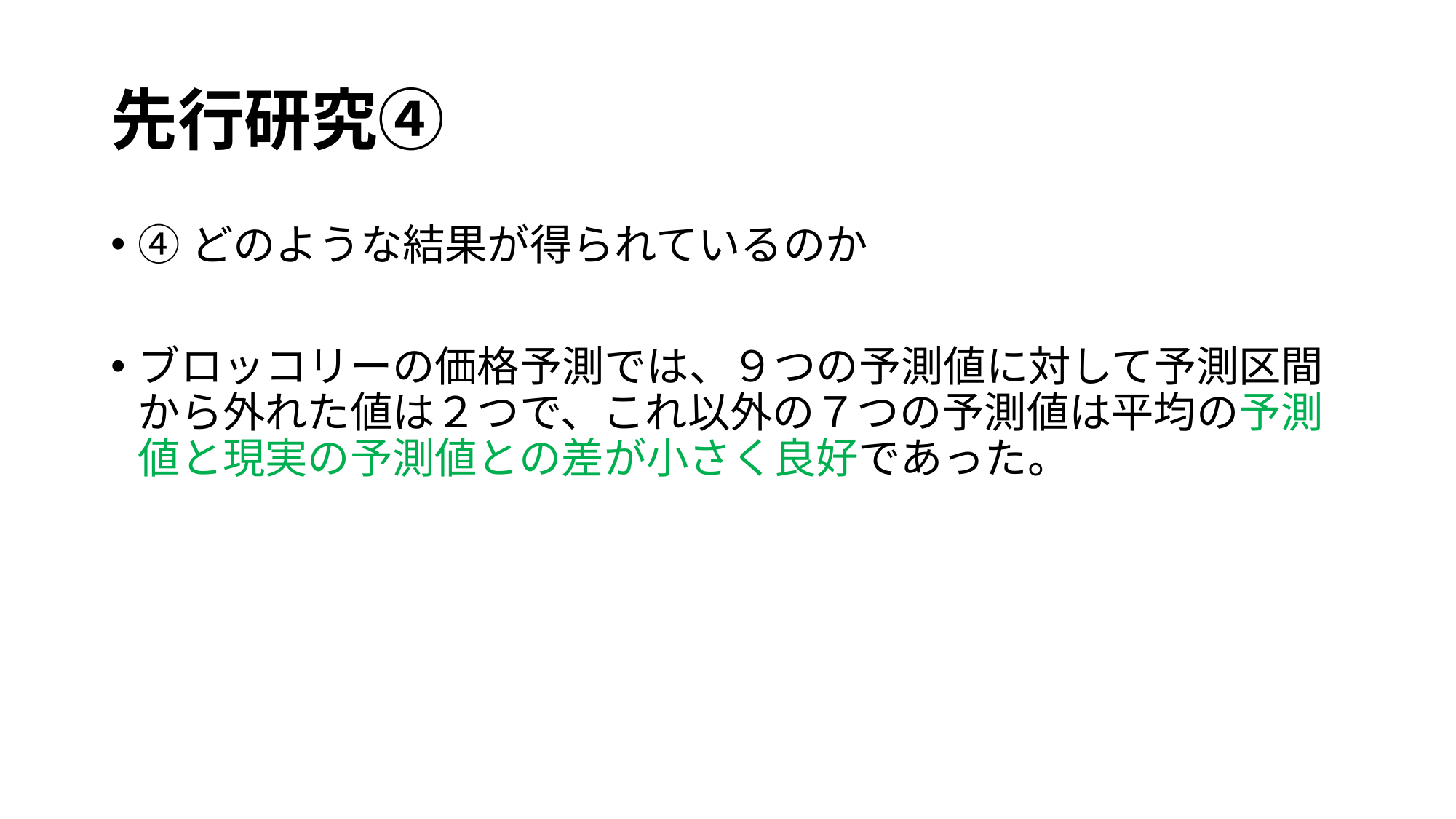

# 先行研究④
④どのような結果が得られているのか

ブロッコリーの価格予測では、９つの予測値に対して予測区間から外れた値は２つで、これ以外の７つの予測値は平均の予測値と現実の予測値との差が小さく良好であった。